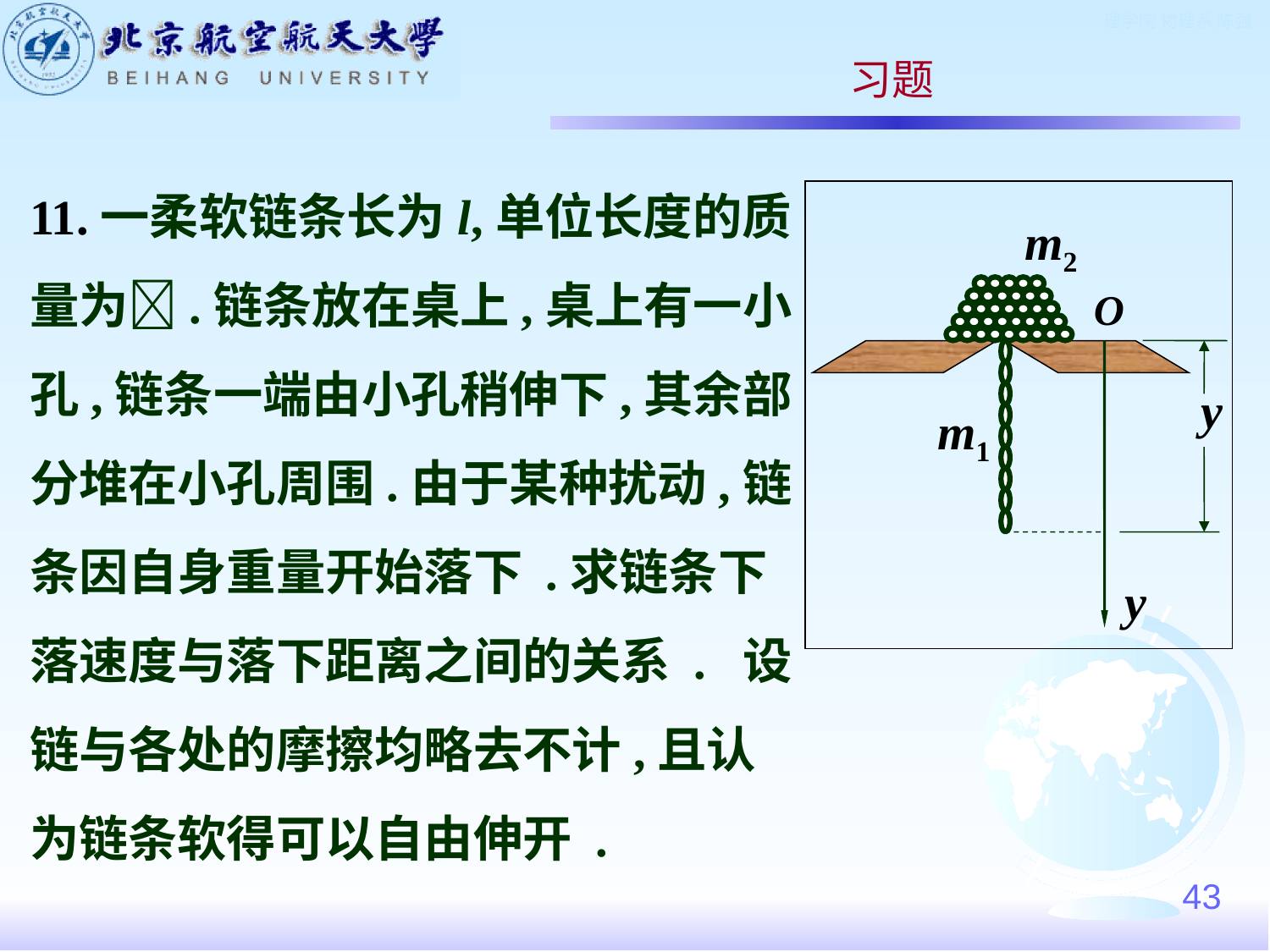

习题
11.一柔软链条长为l,单位长度的质量为λ.链条放在桌上,桌上有一小孔,链条一端由小孔稍伸下,其余部分堆在小孔周围.由于某种扰动,链条因自身重量开始落下 .求链条下落速度与落下距离之间的关系 .  设链与各处的摩擦均略去不计,且认为链条软得可以自由伸开 .

m2

O

y
m1

y
43